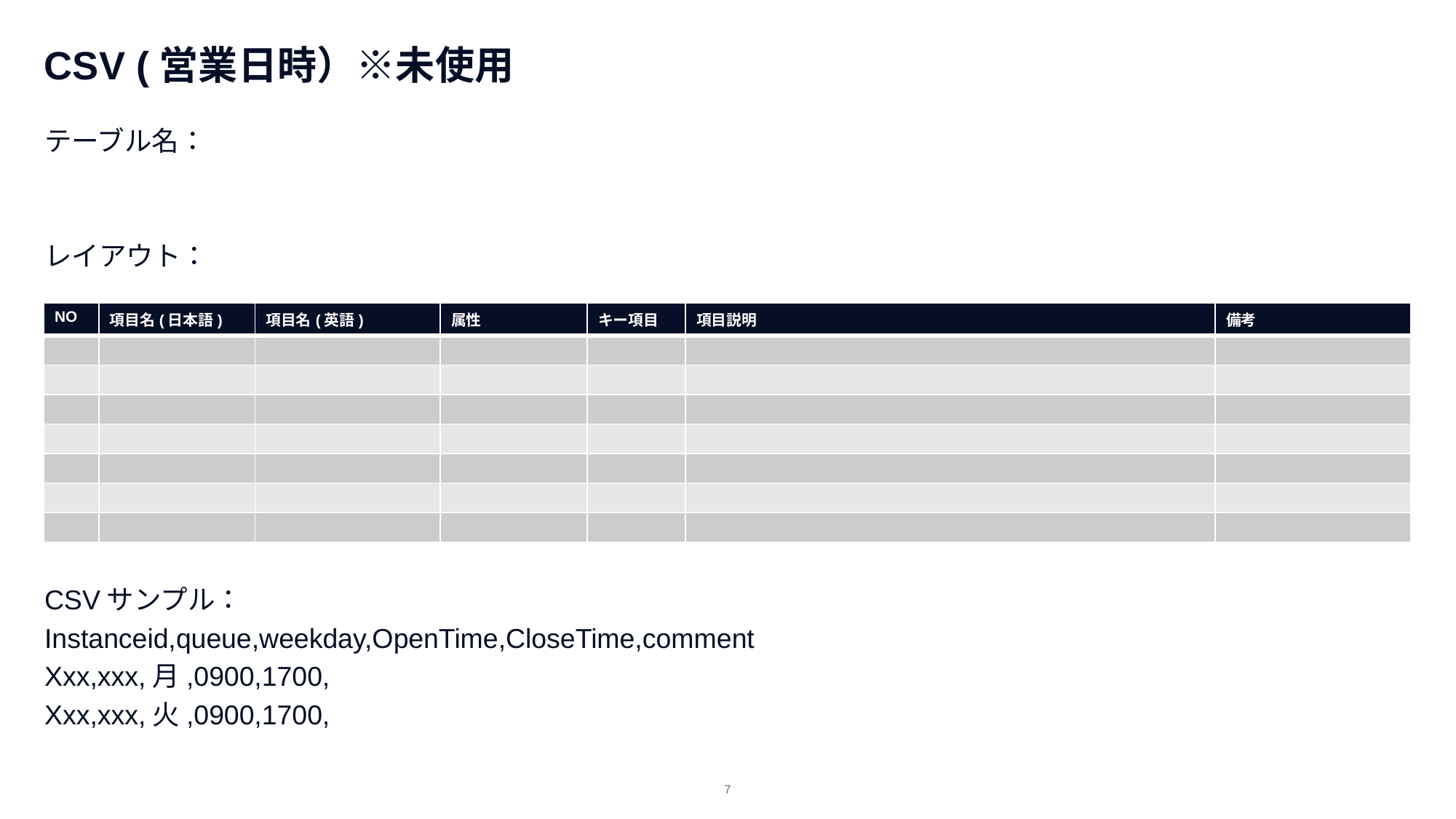

# CSV (営業日時）※未使用
テーブル名：

レイアウト：

CSVサンプル：
Instanceid,queue,weekday,OpenTime,CloseTime,comment
Xxx,xxx,月,0900,1700,
Xxx,xxx,火,0900,1700,
| NO | 項目名(日本語) | 項目名(英語) | 属性 | キー項目 | 項目説明 | 備考 |
| --- | --- | --- | --- | --- | --- | --- |
|  |  |  |  |  |  |  |
|  |  |  |  |  |  |  |
|  |  |  |  |  |  |  |
|  |  |  |  |  |  |  |
|  |  |  |  |  |  |  |
|  |  |  |  |  |  |  |
|  |  |  |  |  |  |  |